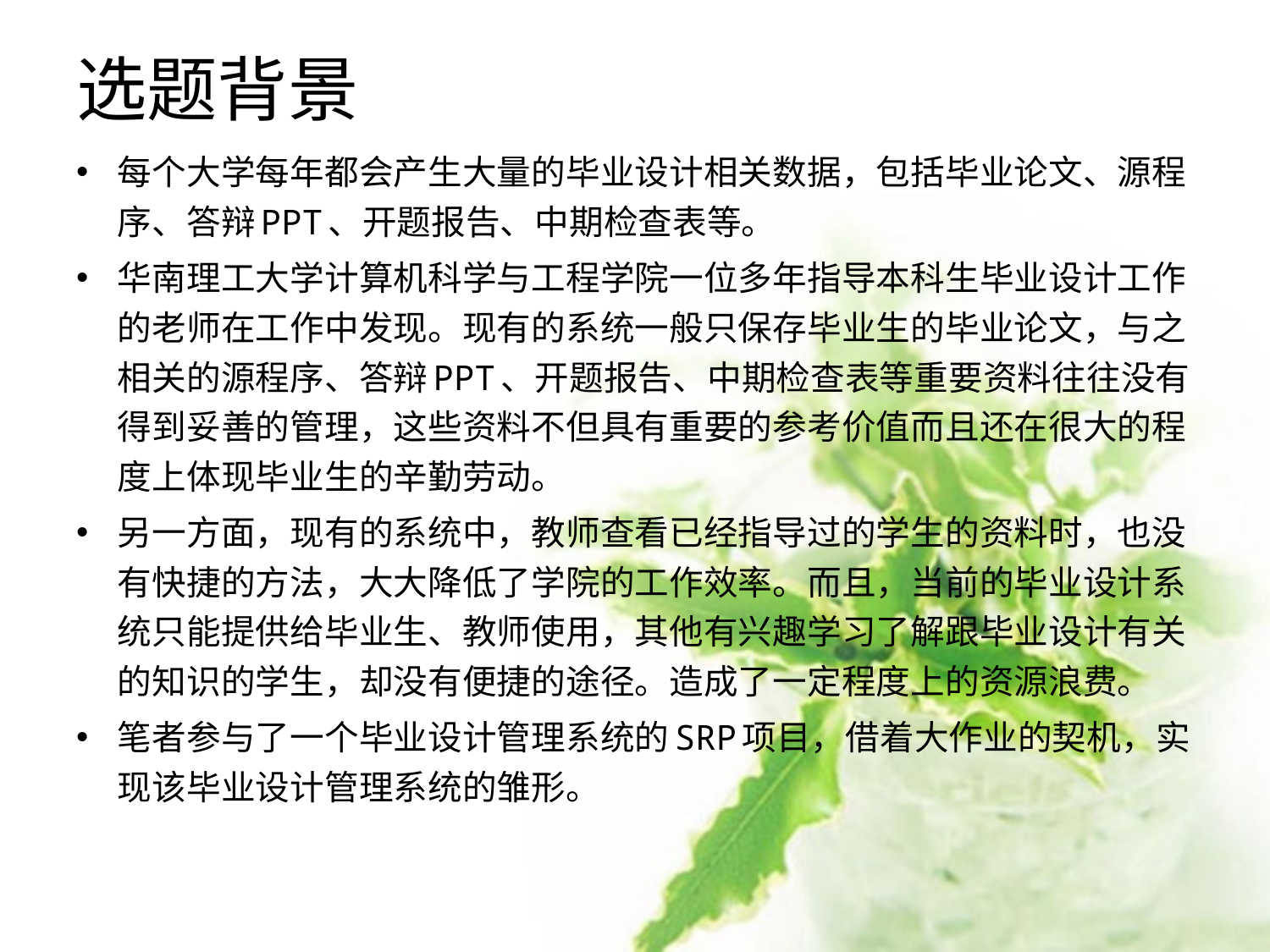

# 选题背景
每个大学每年都会产生大量的毕业设计相关数据，包括毕业论文、源程序、答辩PPT、开题报告、中期检查表等。
华南理工大学计算机科学与工程学院一位多年指导本科生毕业设计工作的老师在工作中发现。现有的系统一般只保存毕业生的毕业论文，与之相关的源程序、答辩PPT、开题报告、中期检查表等重要资料往往没有得到妥善的管理，这些资料不但具有重要的参考价值而且还在很大的程度上体现毕业生的辛勤劳动。
另一方面，现有的系统中，教师查看已经指导过的学生的资料时，也没有快捷的方法，大大降低了学院的工作效率。而且，当前的毕业设计系统只能提供给毕业生、教师使用，其他有兴趣学习了解跟毕业设计有关的知识的学生，却没有便捷的途径。造成了一定程度上的资源浪费。
笔者参与了一个毕业设计管理系统的SRP项目，借着大作业的契机，实现该毕业设计管理系统的雏形。